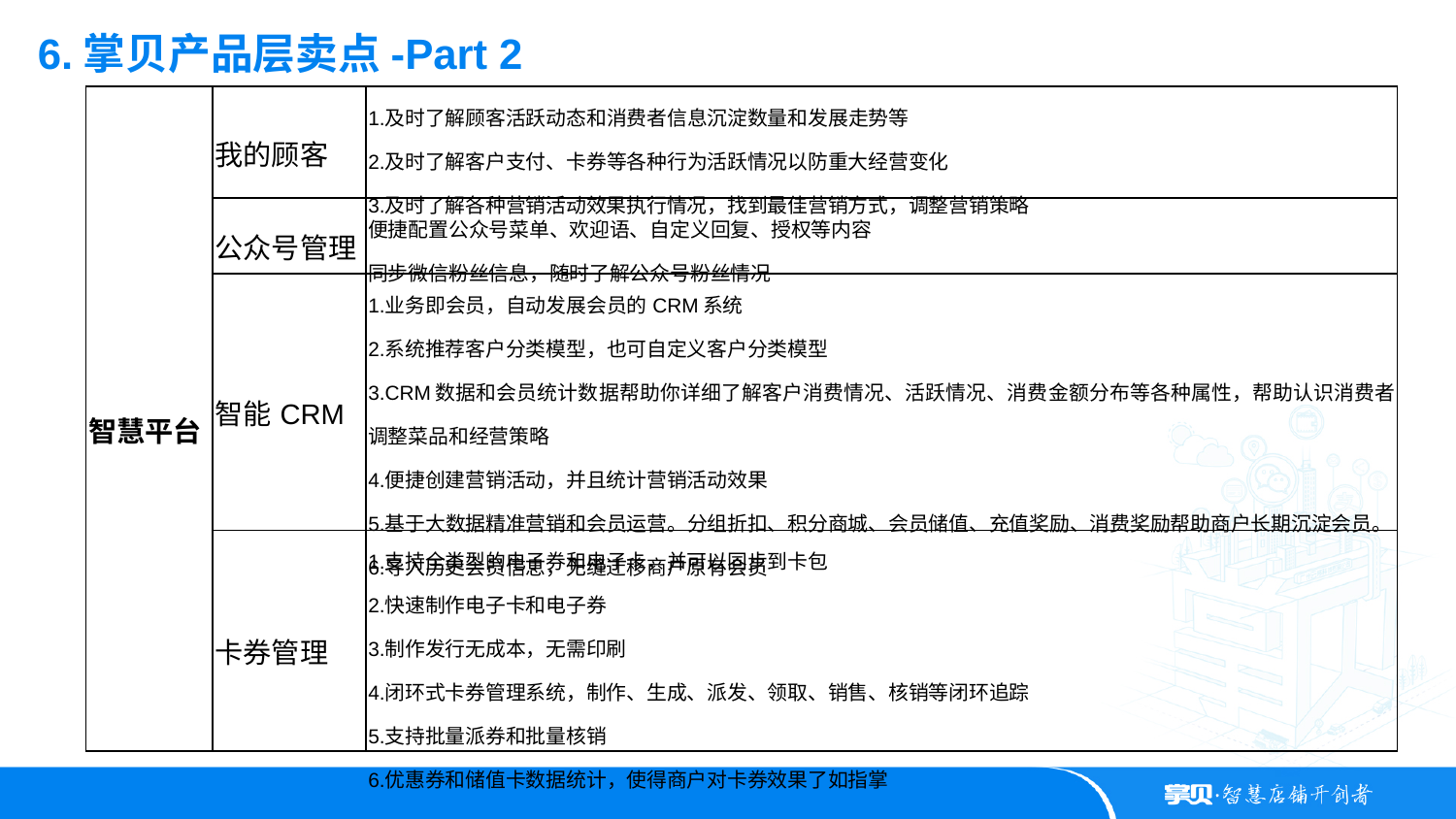

6.掌贝产品层卖点-Part 2
| 智慧平台 | 我的顾客 | 及时了解顾客活跃动态和消费者信息沉淀数量和发展走势等 及时了解客户支付、卡券等各种行为活跃情况以防重大经营变化 及时了解各种营销活动效果执行情况，找到最佳营销方式，调整营销策略 |
| --- | --- | --- |
|  | 公众号管理 | 便捷配置公众号菜单、欢迎语、自定义回复、授权等内容 同步微信粉丝信息，随时了解公众号粉丝情况 |
|  | 智能CRM | 业务即会员，自动发展会员的CRM系统 系统推荐客户分类模型，也可自定义客户分类模型 CRM数据和会员统计数据帮助你详细了解客户消费情况、活跃情况、消费金额分布等各种属性，帮助认识消费者调整菜品和经营策略 便捷创建营销活动，并且统计营销活动效果 基于大数据精准营销和会员运营。分组折扣、积分商城、会员储值、充值奖励、消费奖励帮助商户长期沉淀会员。 导入历史会员信息，无缝迁移商户原有会员 |
|  | 卡券管理 | 支持全类型的电子券和电子卡，并可以同步到卡包 快速制作电子卡和电子券 制作发行无成本，无需印刷 闭环式卡券管理系统，制作、生成、派发、领取、销售、核销等闭环追踪 支持批量派券和批量核销 优惠券和储值卡数据统计，使得商户对卡券效果了如指掌 |